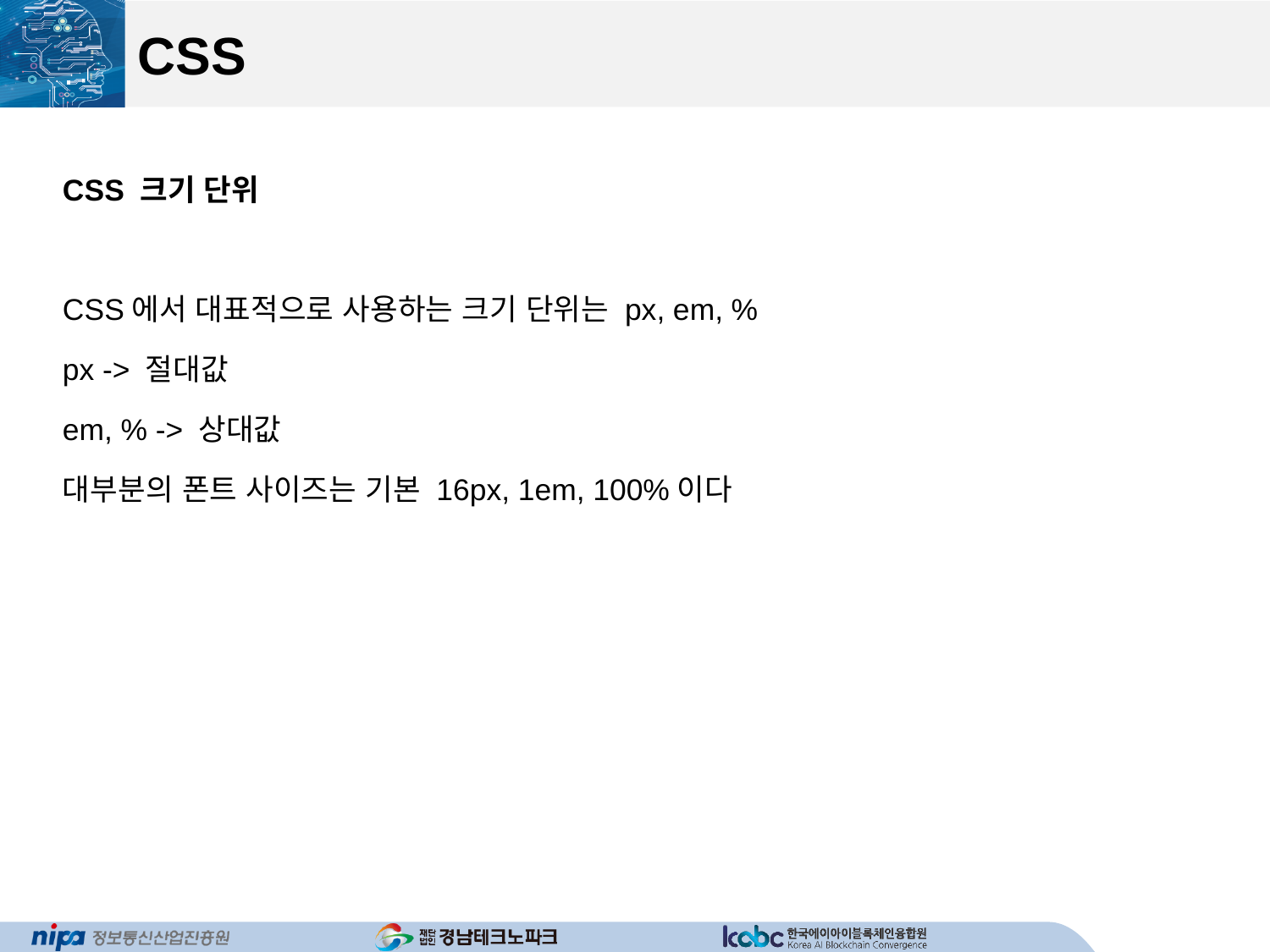

# CSS
CSS 크기 단위

CSS에서 대표적으로 사용하는 크기 단위는 px, em, %
px -> 절대값
em, % -> 상대값
대부분의 폰트 사이즈는 기본 16px, 1em, 100%이다